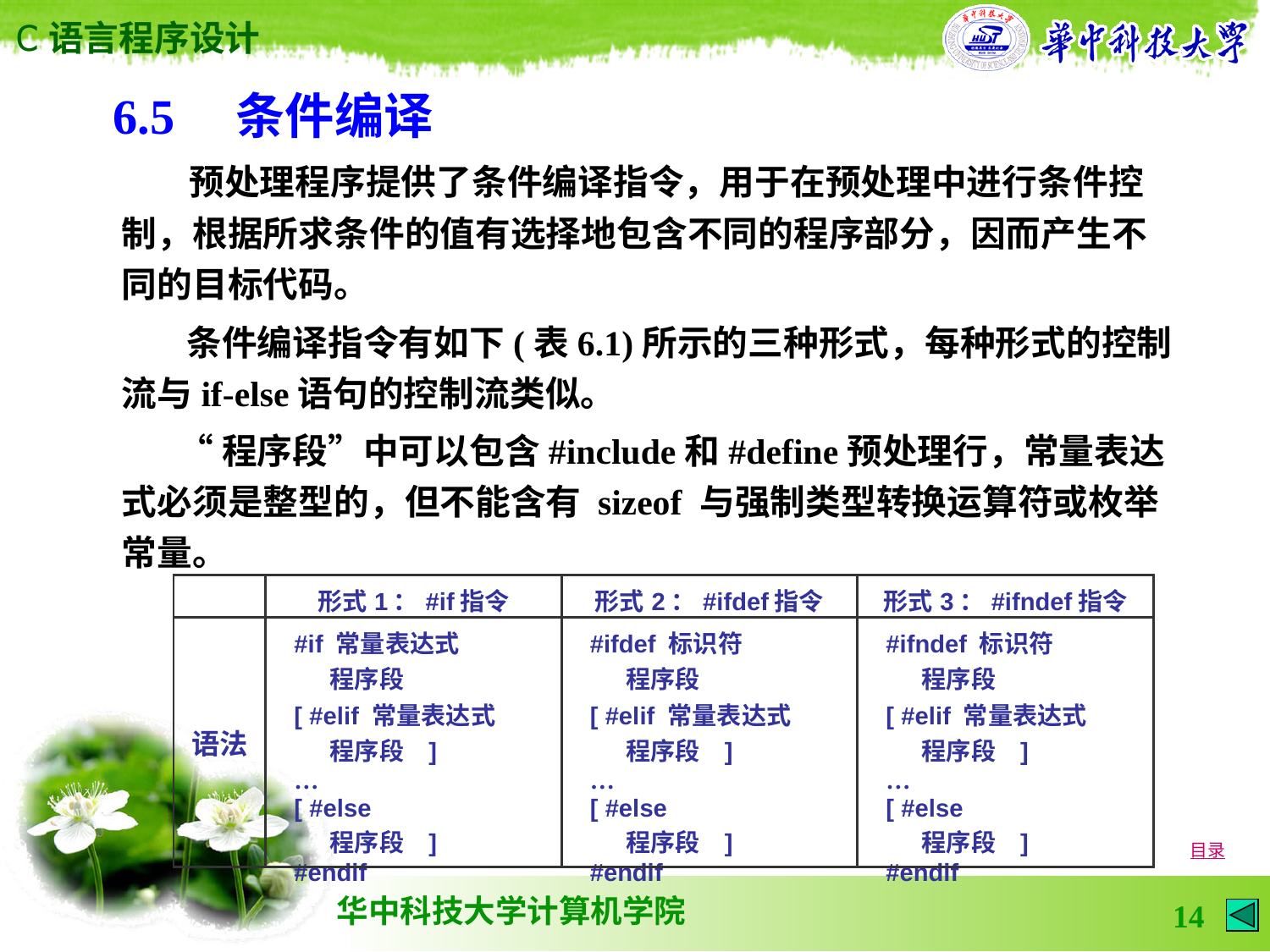

6.5　条件编译
      预处理程序提供了条件编译指令，用于在预处理中进行条件控制，根据所求条件的值有选择地包含不同的程序部分，因而产生不同的目标代码。
       条件编译指令有如下(表6.1)所示的三种形式，每种形式的控制流与if-else语句的控制流类似。
       “程序段”中可以包含#include和#define预处理行，常量表达式必须是整型的，但不能含有 sizeof 与强制类型转换运算符或枚举常量。
|  | 形式1：#if指令 | 形式2：#ifdef指令 | 形式3：#ifndef指令 |
| --- | --- | --- | --- |
| 语法 | #if 常量表达式 程序段 [ #elif 常量表达式 程序段 ] … [ #else 程序段 ] #endif | #ifdef 标识符 程序段 [ #elif 常量表达式 程序段 ] … [ #else 程序段 ] #endif | #ifndef 标识符 程序段 [ #elif 常量表达式 程序段 ] … [ #else 程序段 ] #endif |
目录
14